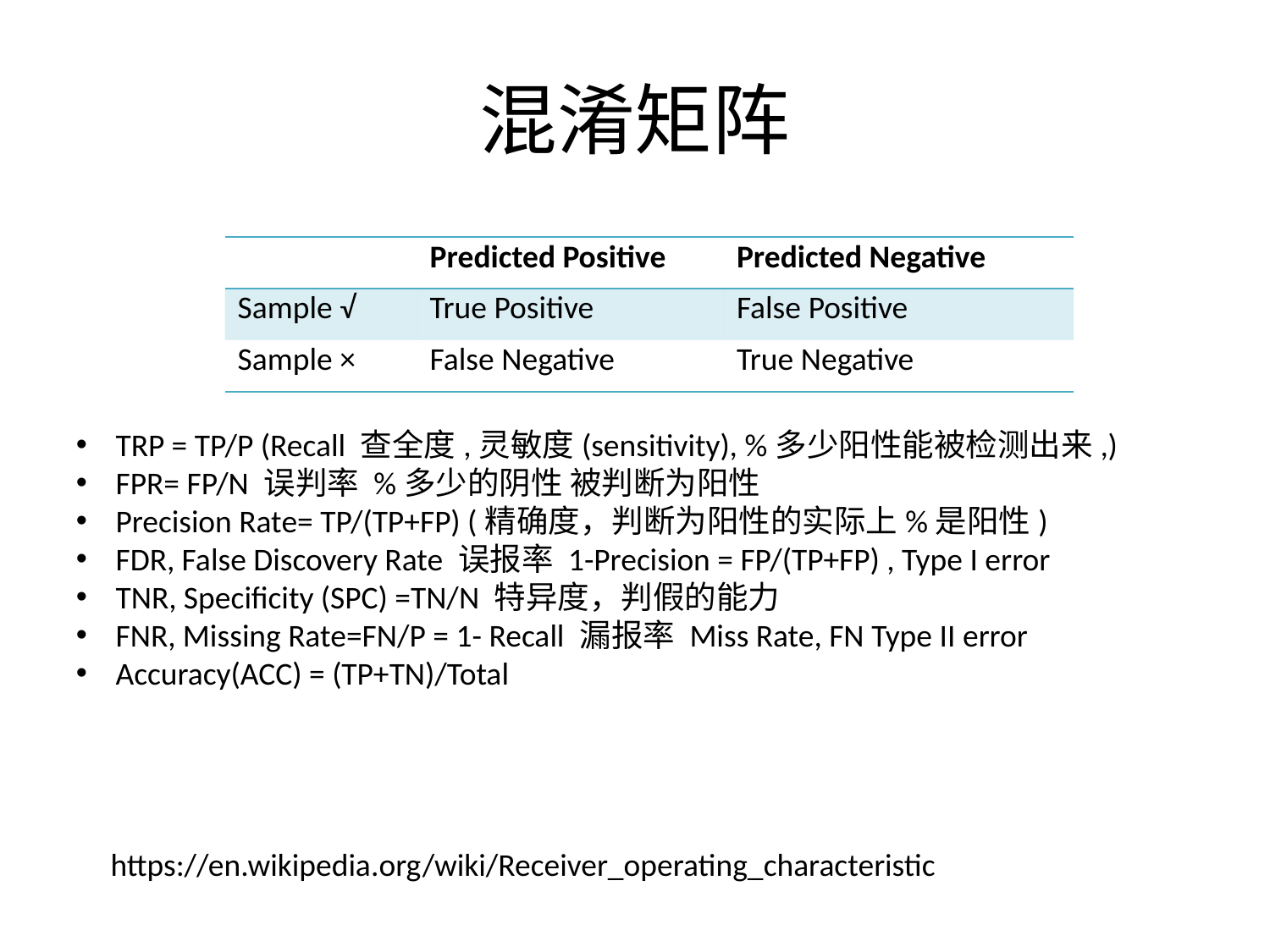

# 混淆矩阵
|  | Predicted Positive | Predicted Negative |
| --- | --- | --- |
| Sample √ | True Positive | False Positive |
| Sample × | False Negative | True Negative |
TRP = TP/P (Recall 查全度,灵敏度(sensitivity), %多少阳性能被检测出来,)
FPR= FP/N 误判率 %多少的阴性 被判断为阳性
Precision Rate= TP/(TP+FP) (精确度，判断为阳性的实际上%是阳性)
FDR, False Discovery Rate 误报率 1-Precision = FP/(TP+FP) , Type I error
TNR, Specificity (SPC) =TN/N 特异度，判假的能力
FNR, Missing Rate=FN/P = 1- Recall 漏报率 Miss Rate, FN Type II error
Accuracy(ACC) = (TP+TN)/Total

https://en.wikipedia.org/wiki/Receiver_operating_characteristic